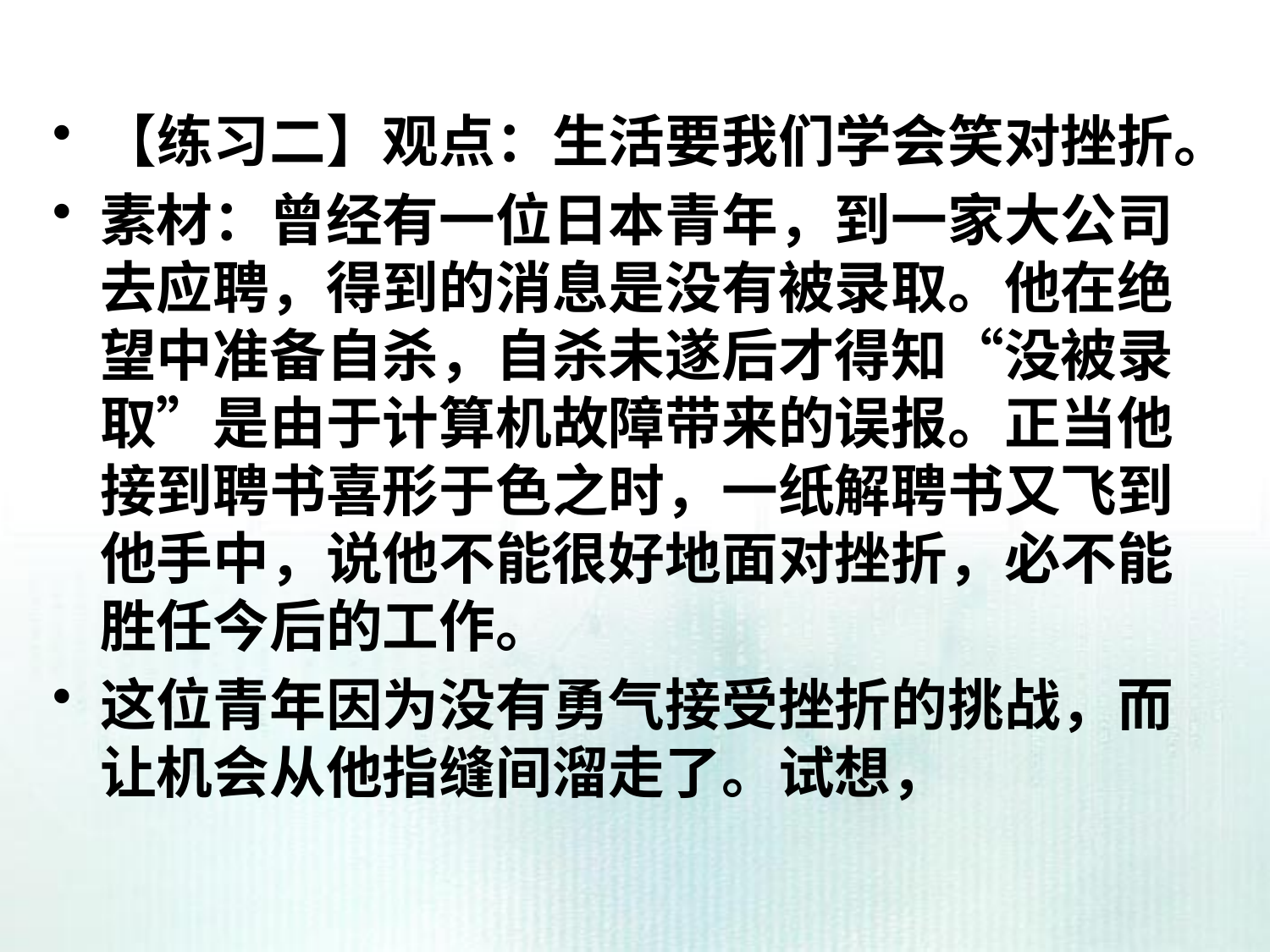

#
【练习二】观点：生活要我们学会笑对挫折。
素材：曾经有一位日本青年，到一家大公司去应聘，得到的消息是没有被录取。他在绝望中准备自杀，自杀未遂后才得知“没被录取”是由于计算机故障带来的误报。正当他接到聘书喜形于色之时，一纸解聘书又飞到他手中，说他不能很好地面对挫折，必不能胜任今后的工作。
这位青年因为没有勇气接受挫折的挑战，而让机会从他指缝间溜走了。试想，